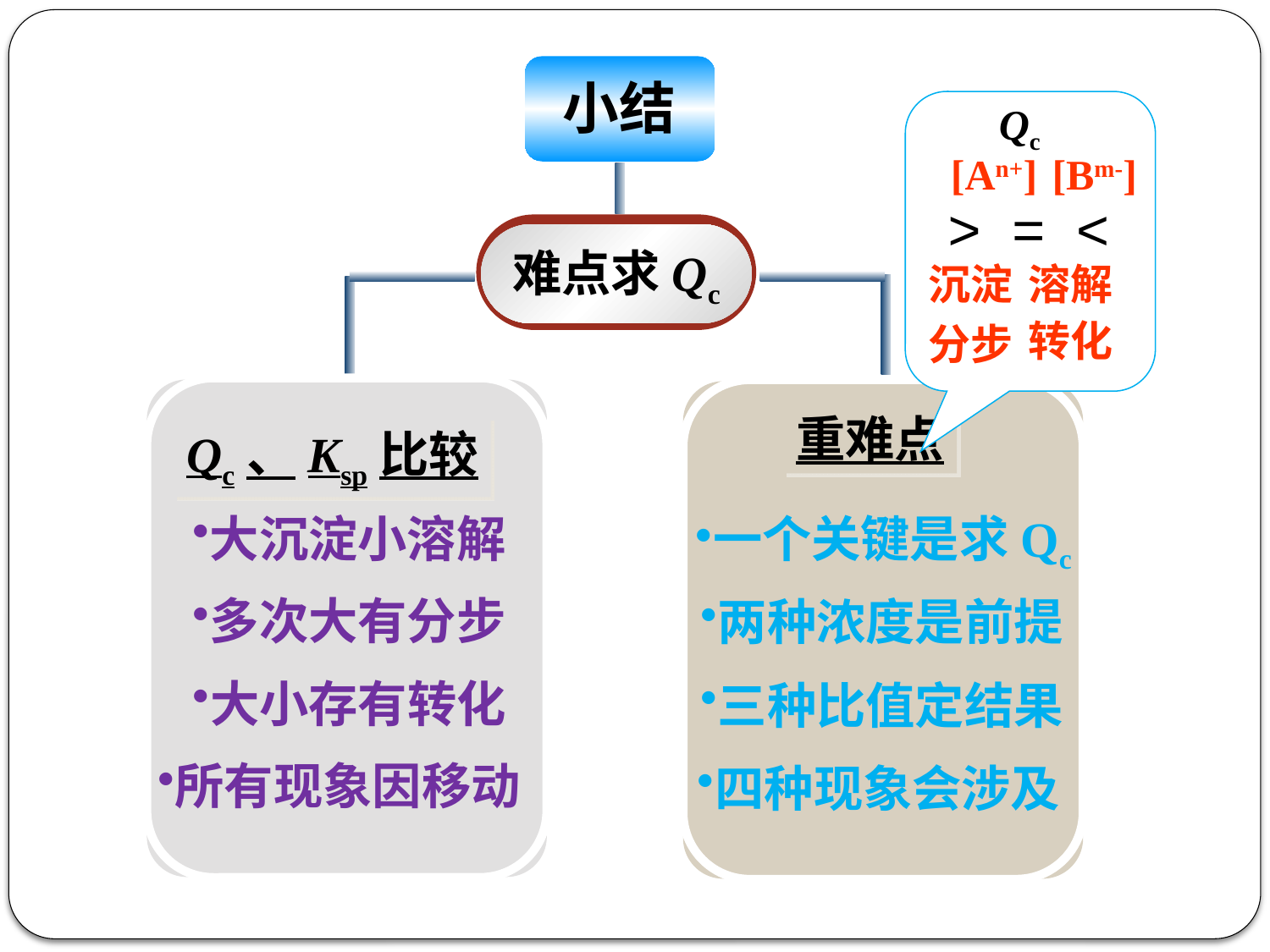

小结

Qc
[An+]
[Bm-]

>  =  <

难点求Qc
沉淀
溶解
转化
分步

Qc、Ksp比较

重难点
大沉淀小溶解
一个关键是求Qc
多次大有分步
两种浓度是前提
大小存有转化
三种比值定结果
所有现象因移动
四种现象会涉及